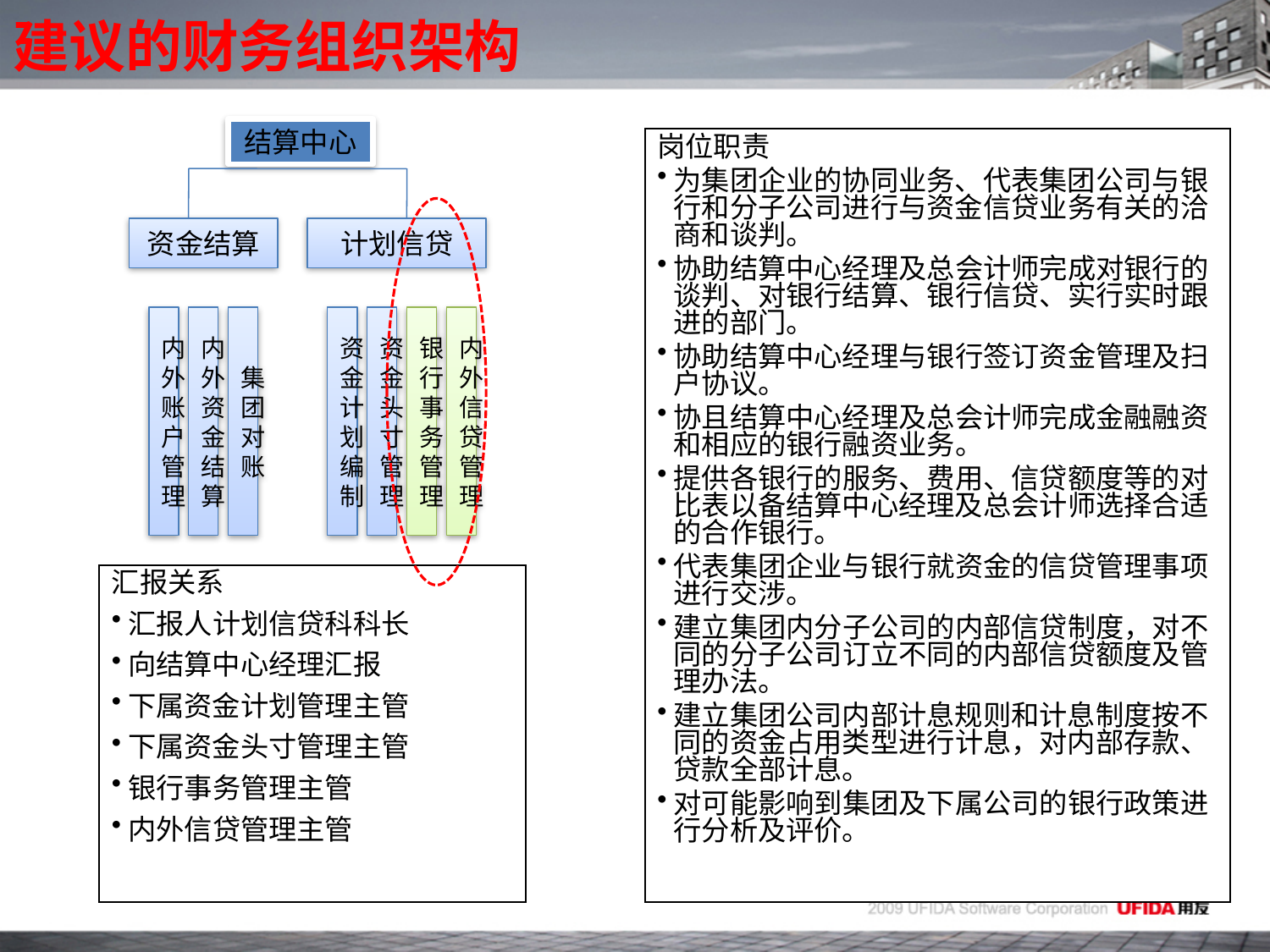

# 建议的财务组织架构
结算中心
岗位职责
为集团企业的协同业务、代表集团公司与银行和分子公司进行与资金信贷业务有关的洽商和谈判。
协助结算中心经理及总会计师完成对银行的谈判、对银行结算、银行信贷、实行实时跟进的部门。
协助结算中心经理与银行签订资金管理及扫户协议。
协且结算中心经理及总会计师完成金融融资和相应的银行融资业务。
提供各银行的服务、费用、信贷额度等的对比表以备结算中心经理及总会计师选择合适的合作银行。
代表集团企业与银行就资金的信贷管理事项进行交涉。
建立集团内分子公司的内部信贷制度，对不同的分子公司订立不同的内部信贷额度及管理办法。
建立集团公司内部计息规则和计息制度按不同的资金占用类型进行计息，对内部存款、贷款全部计息。
对可能影响到集团及下属公司的银行政策进行分析及评价。

资金结算
计划信贷
内外账户管理
内外资金结算
集团对账
资金计划编制
资金头寸管理
银行事务管理
内外信贷管理
汇报关系
汇报人计划信贷科科长
向结算中心经理汇报
下属资金计划管理主管
下属资金头寸管理主管
银行事务管理主管
内外信贷管理主管